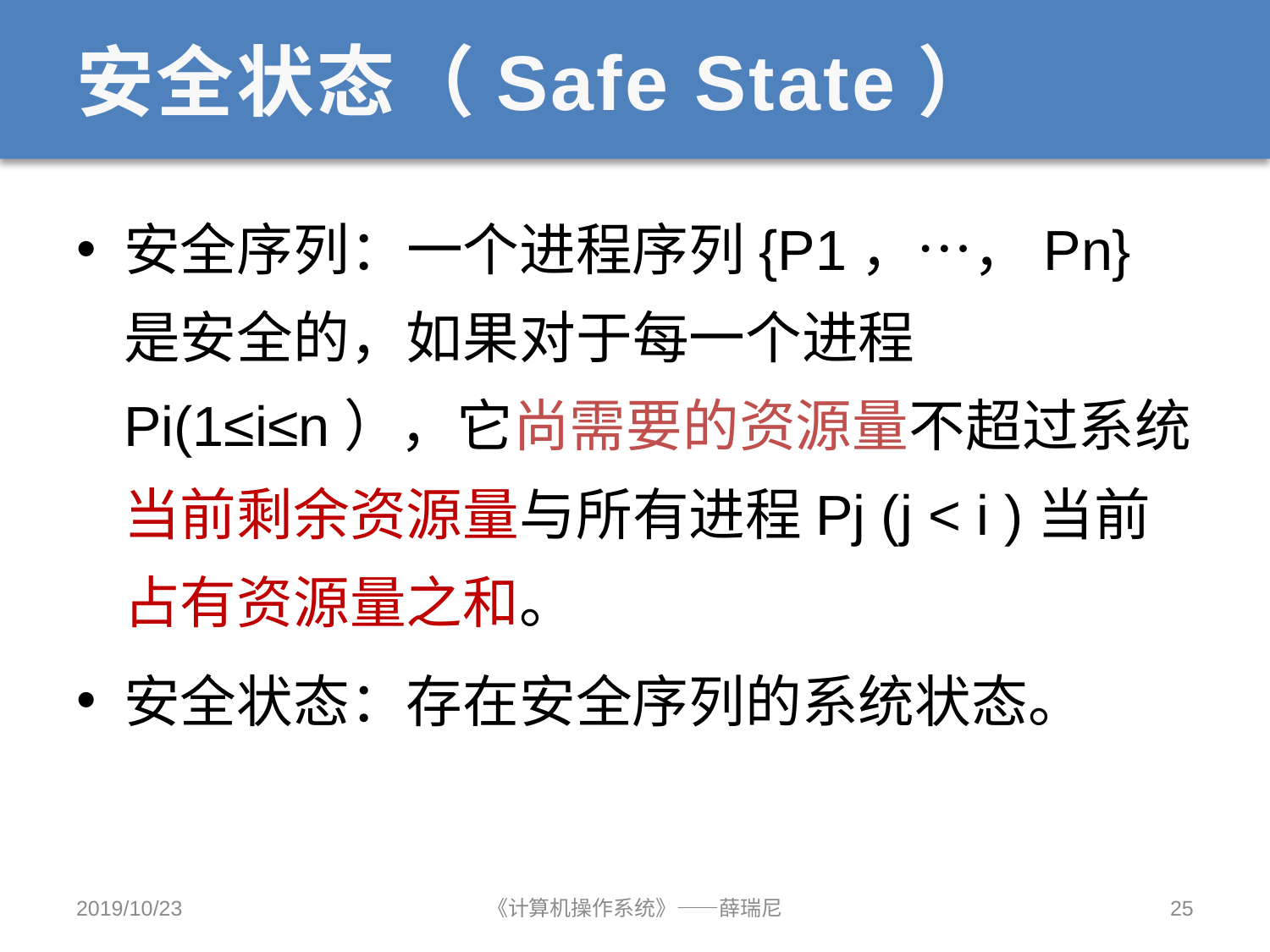

# 安全状态（Safe State）
安全序列：一个进程序列{P1，…，Pn}是安全的，如果对于每一个进程Pi(1≤i≤n），它尚需要的资源量不超过系统当前剩余资源量与所有进程Pj (j < i )当前占有资源量之和。
安全状态：存在安全序列的系统状态。
2019/10/23
《计算机操作系统》——薛瑞尼
25